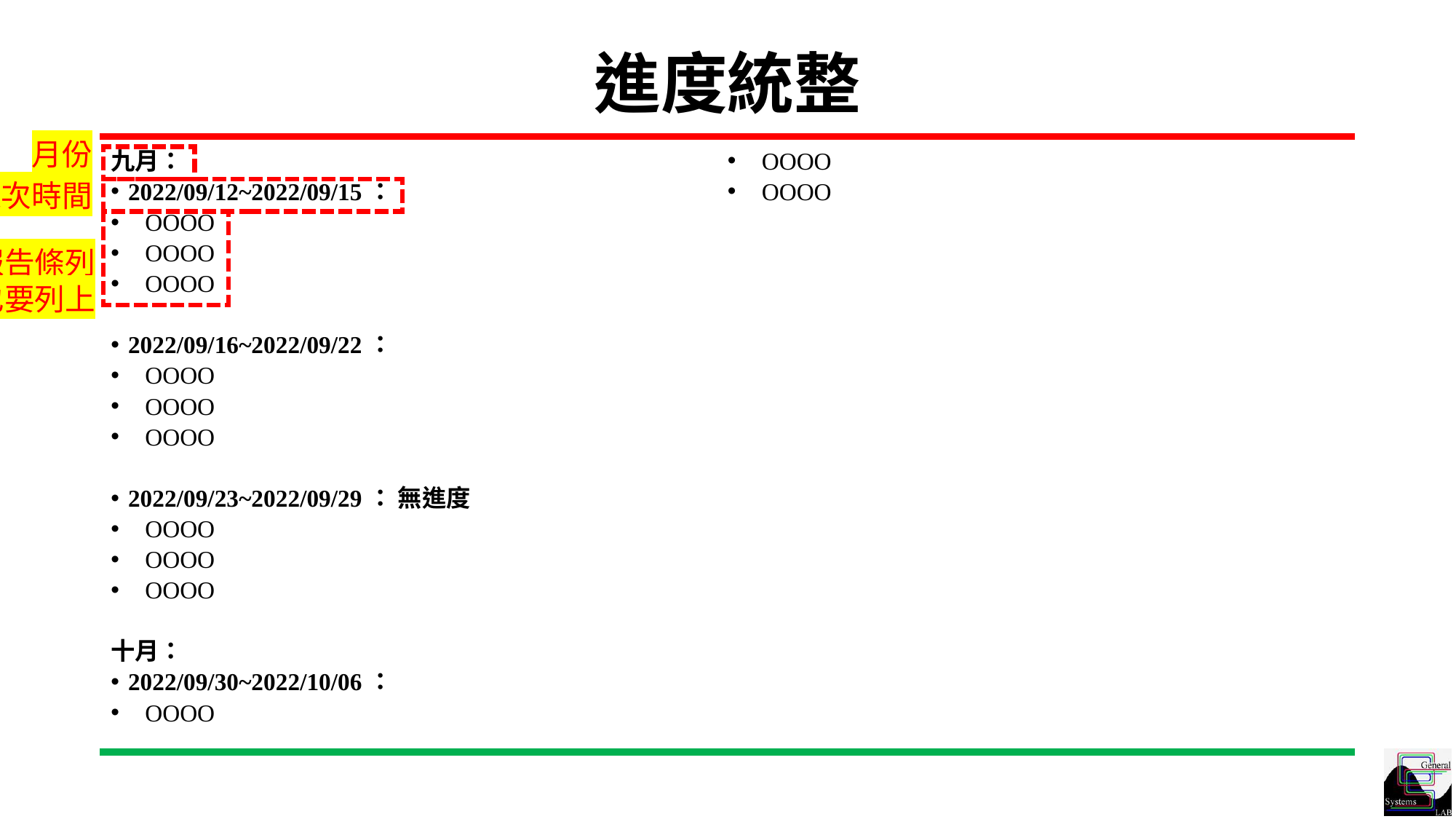

# 進度統整
月份
九月：
2022/09/12~2022/09/15：
OOOO
OOOO
OOOO

2022/09/16~2022/09/22：
OOOO
OOOO
OOOO

2022/09/23~2022/09/29： 無進度
OOOO
OOOO
OOOO

十月：
2022/09/30~2022/10/06：
OOOO
OOOO
OOOO

週次時間

進度報告條列
*請假也要列上